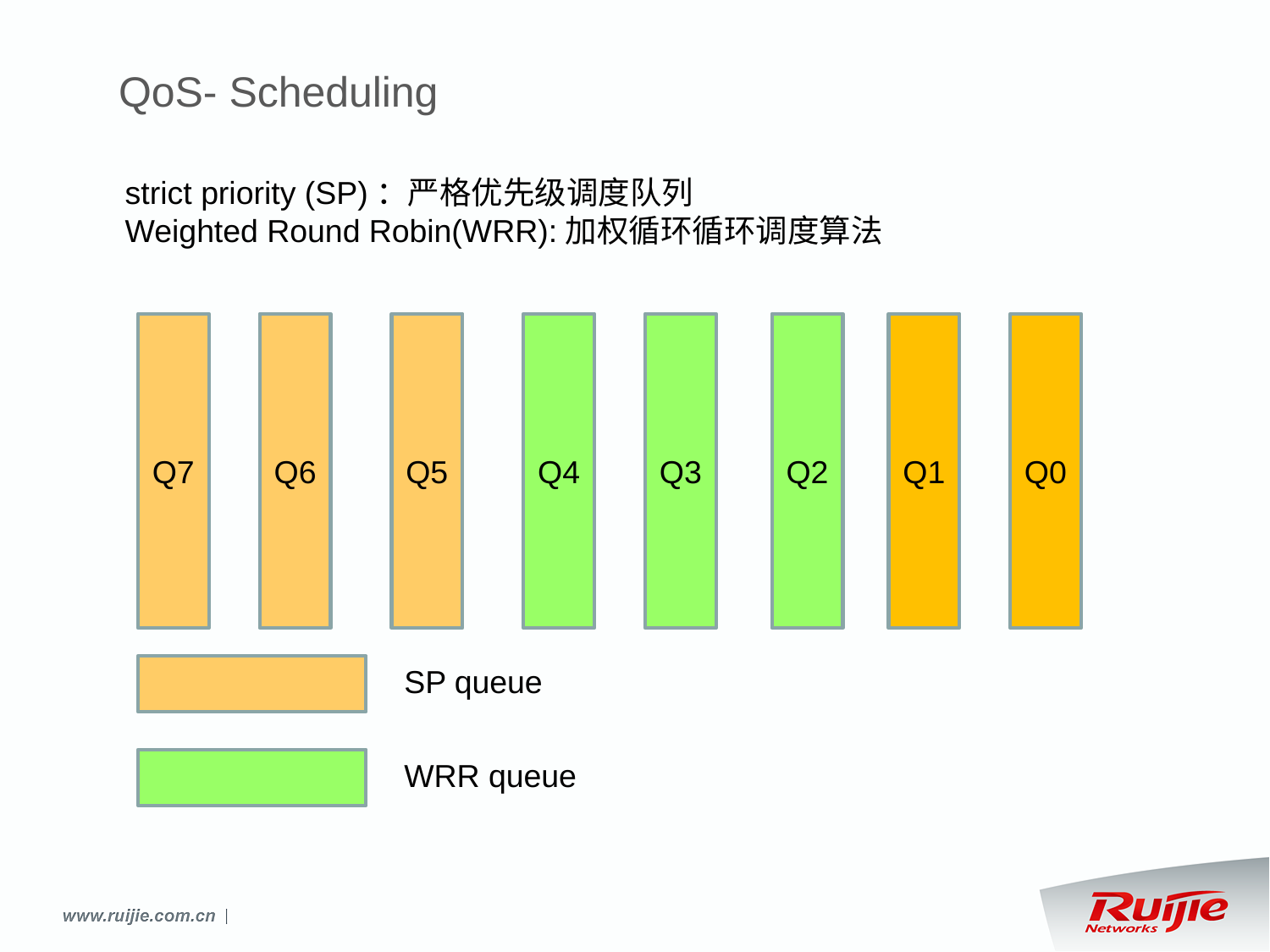

# QoS- Scheduling
strict priority (SP)：严格优先级调度队列
Weighted Round Robin(WRR):加权循环循环调度算法
Q7
Q6
Q5
Q4
Q3
Q2
Q1
Q0

SP queue

WRR queue